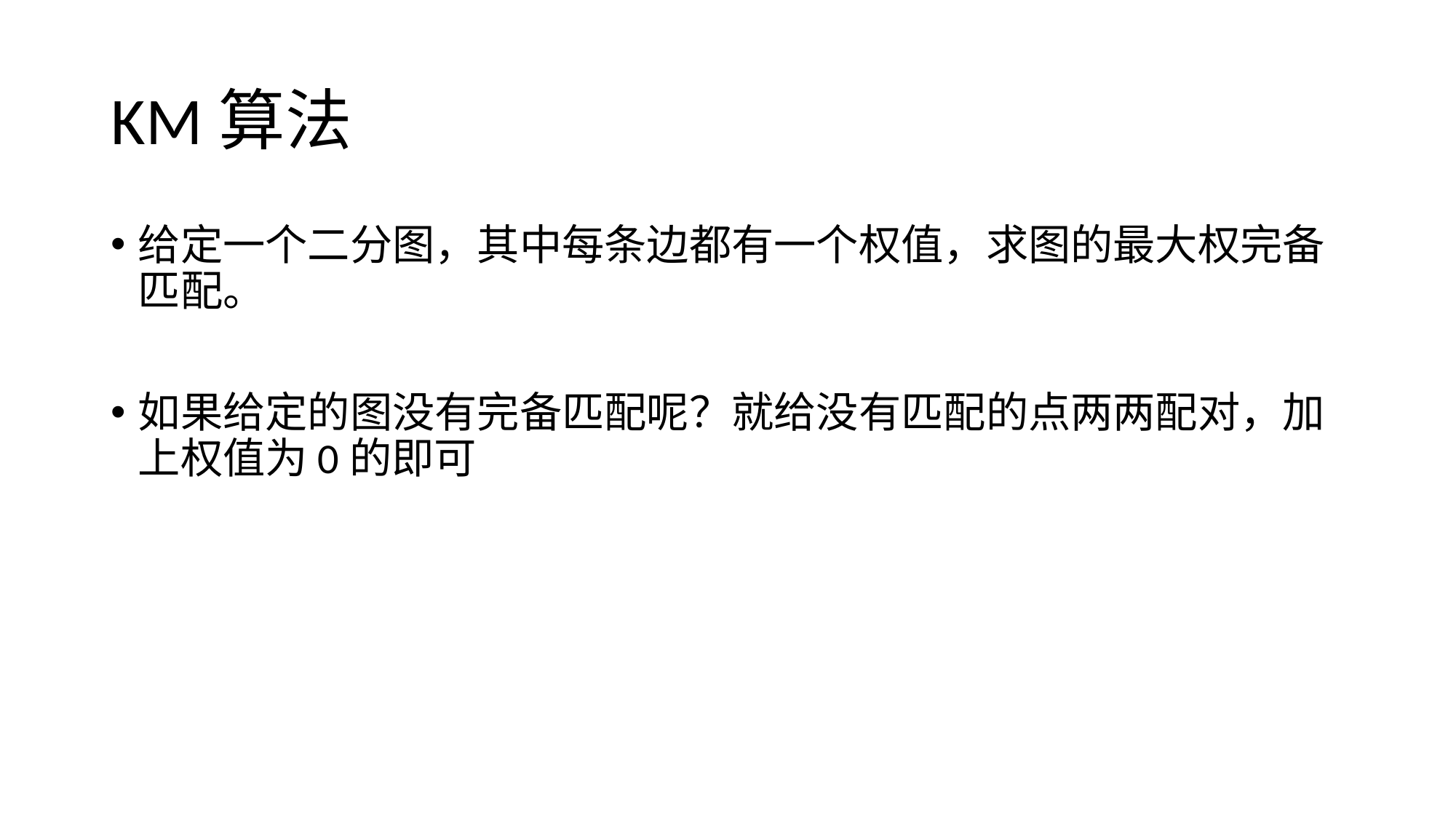

# KM算法
给定一个二分图，其中每条边都有一个权值，求图的最大权完备匹配。

如果给定的图没有完备匹配呢？就给没有匹配的点两两配对，加上权值为0的即可